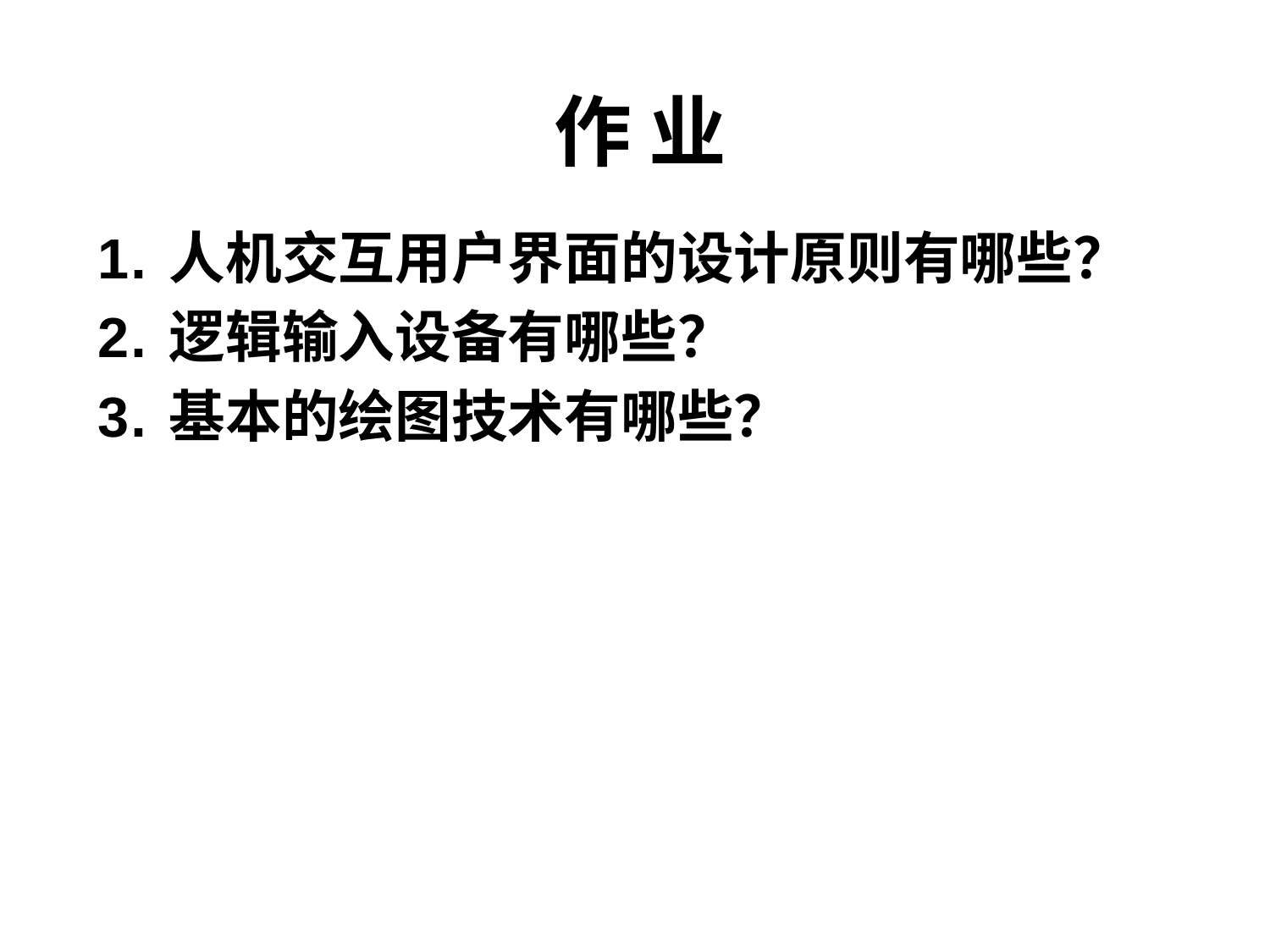

# 作 业
人机交互用户界面的设计原则有哪些？
逻辑输入设备有哪些？
基本的绘图技术有哪些？